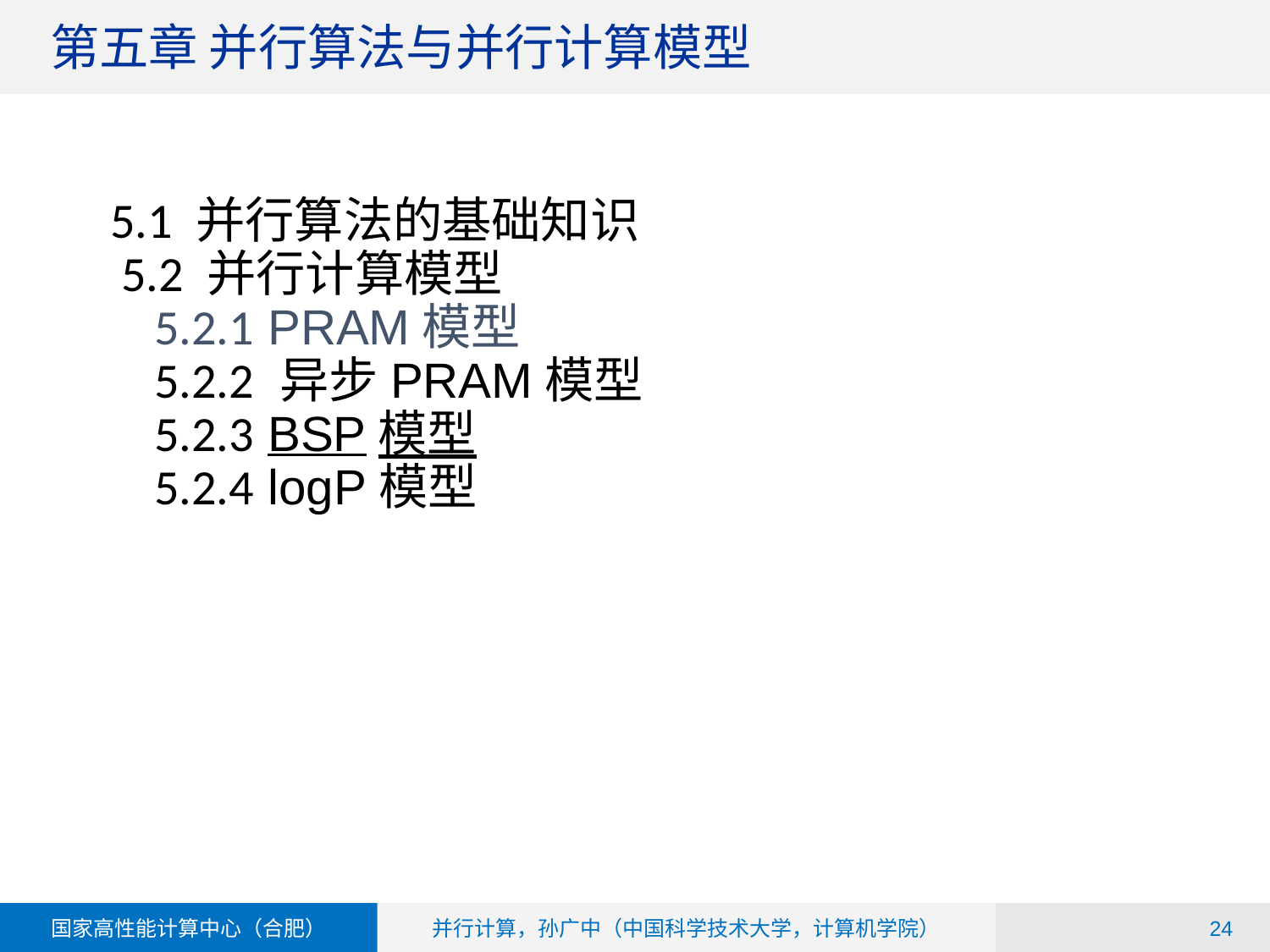

# 第五章 并行算法与并行计算模型
    5.1 并行算法的基础知识
    5.2 并行计算模型
       5.2.1 PRAM模型
       5.2.2 异步PRAM模型
       5.2.3 BSP模型
       5.2.4 logP模型

24